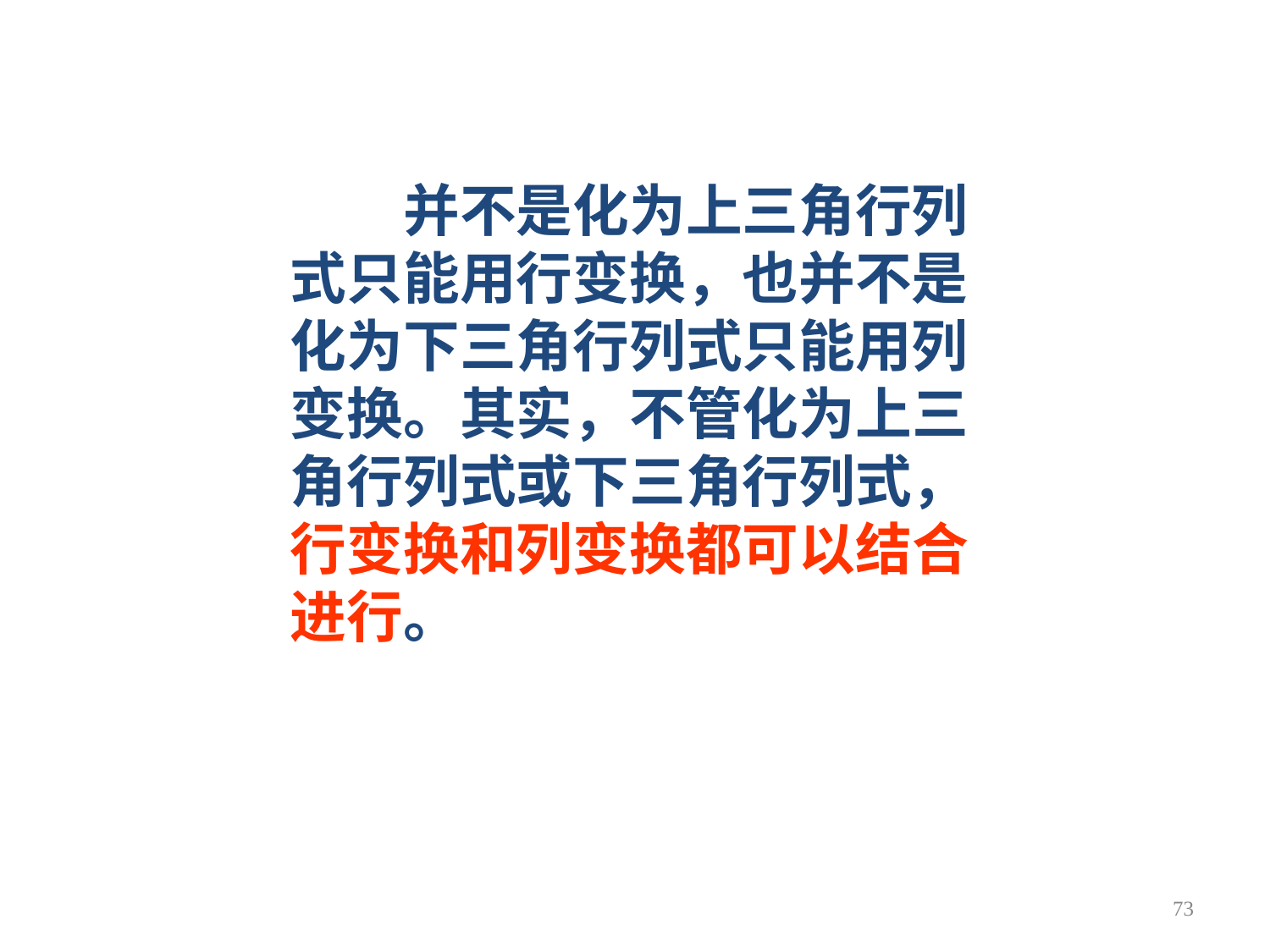

并不是化为上三角行列式只能用行变换，也并不是化为下三角行列式只能用列变换。其实，不管化为上三角行列式或下三角行列式，行变换和列变换都可以结合进行。
73